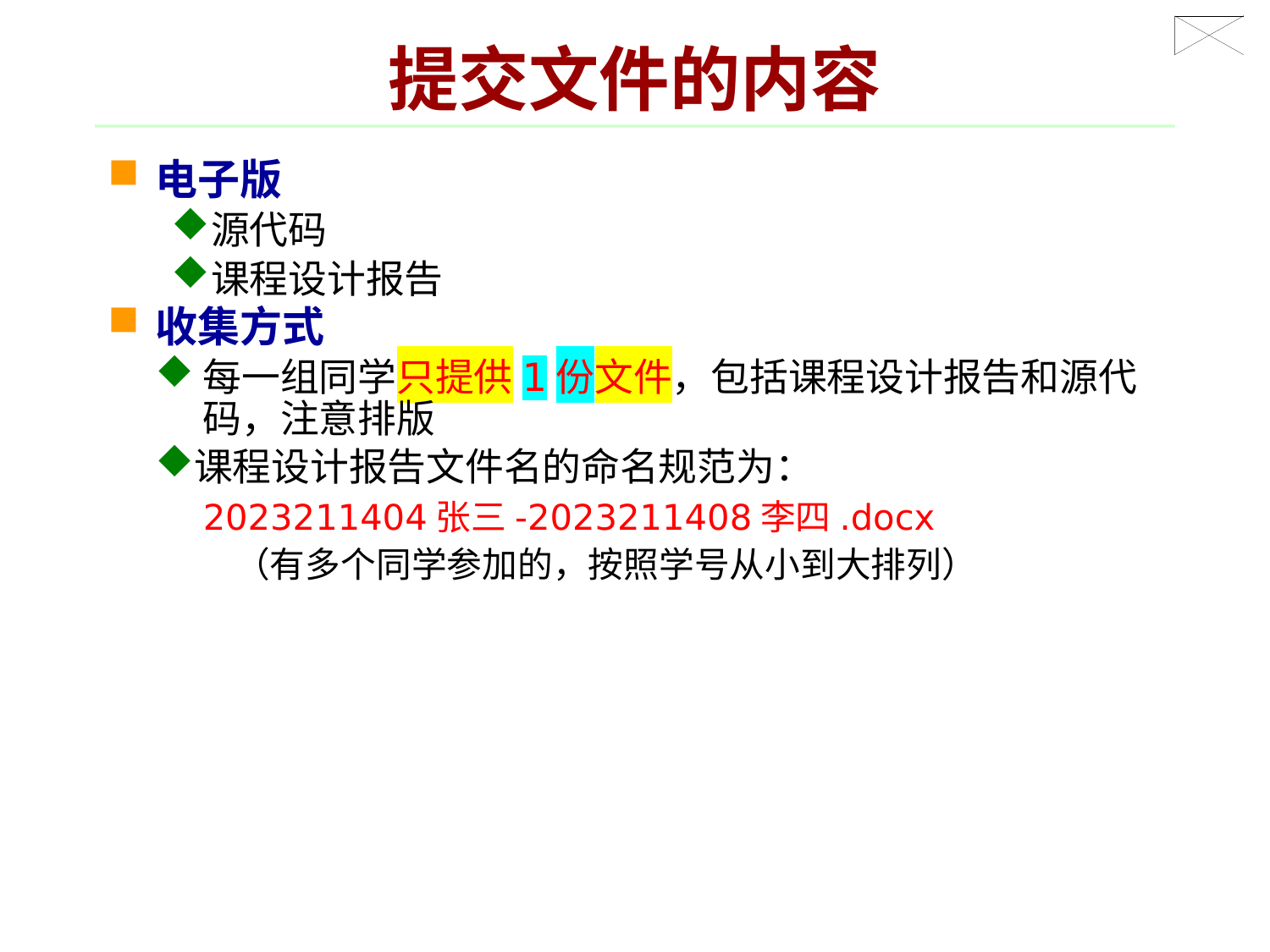

# 提交文件的内容
电子版
源代码
课程设计报告
收集方式
每一组同学只提供1份文件，包括课程设计报告和源代码，注意排版
课程设计报告文件名的命名规范为：
2023211404张三-2023211408李四.docx
（有多个同学参加的，按照学号从小到大排列）